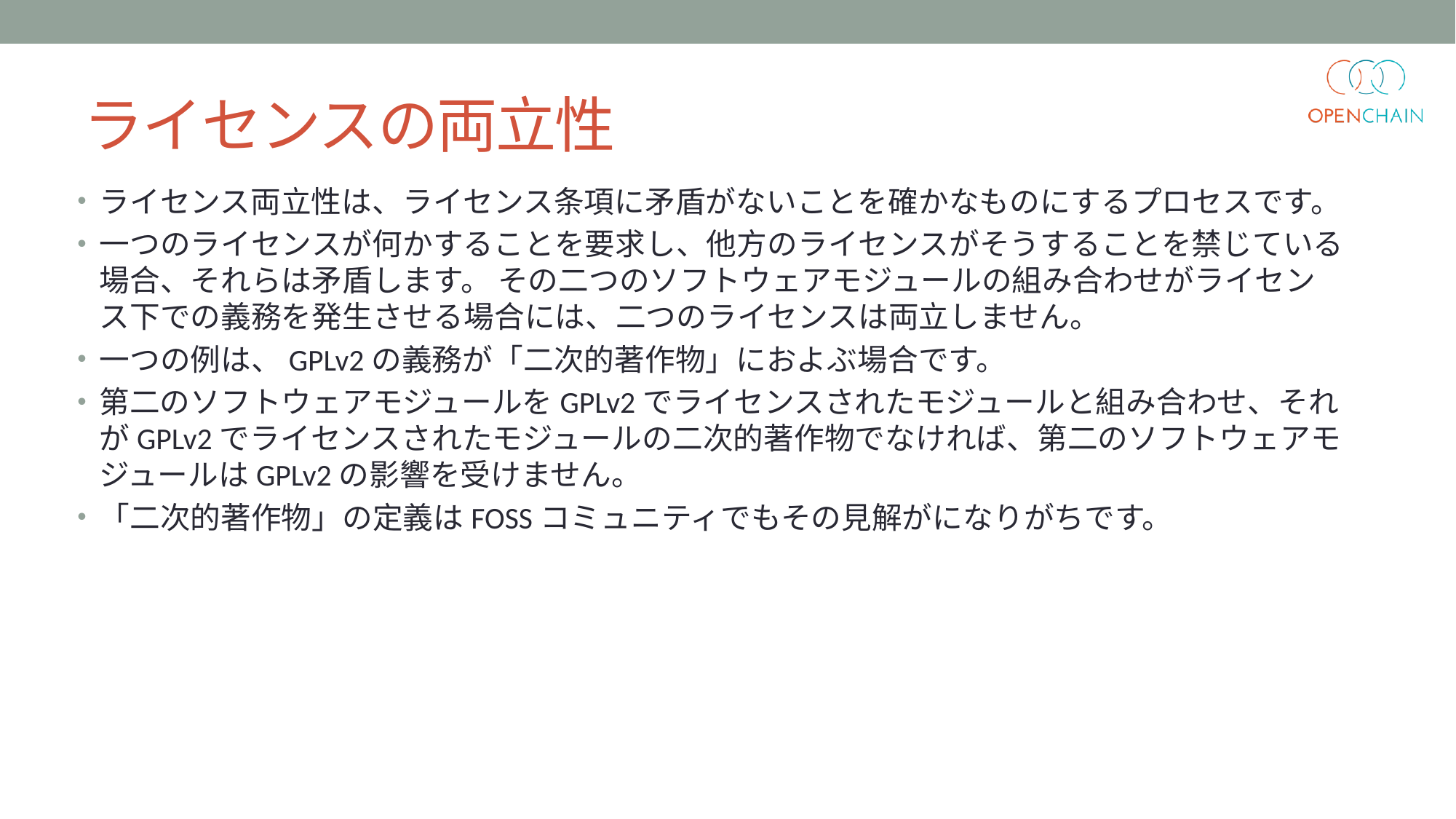

# ライセンスの両立性
ライセンス両立性は、ライセンス条項に矛盾がないことを確かなものにするプロセスです。
一つのライセンスが何かすることを要求し、他方のライセンスがそうすることを禁じている場合、それらは矛盾します。 その二つのソフトウェアモジュールの組み合わせがライセンス下での義務を発生させる場合には、二つのライセンスは両立しません。
一つの例は、GPLv2の義務が「二次的著作物」におよぶ場合です。
第二のソフトウェアモジュールをGPLv2でライセンスされたモジュールと組み合わせ、それがGPLv2でライセンスされたモジュールの二次的著作物でなければ、第二のソフトウェアモジュールはGPLv2の影響を受けません。
「二次的著作物」の定義はFOSSコミュニティでもその見解がになりがちです。